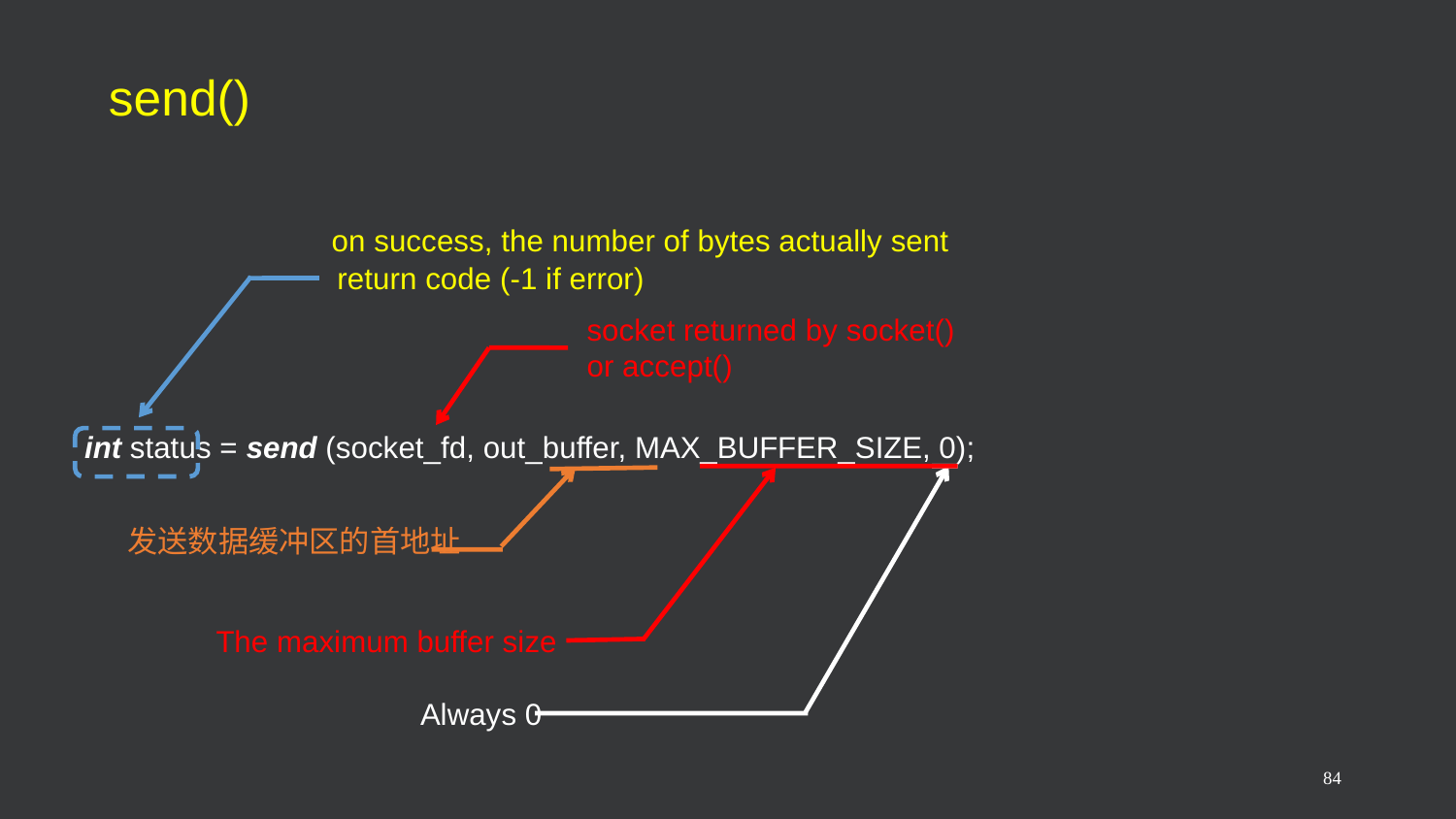

# send()
on success, the number of bytes actually sent
return code (-1 if error)

socket returned by socket()
or accept()

int status = send (socket_fd, out_buffer, MAX_BUFFER_SIZE, 0);

The maximum buffer size

Always 0

发送数据缓冲区的首地址
84